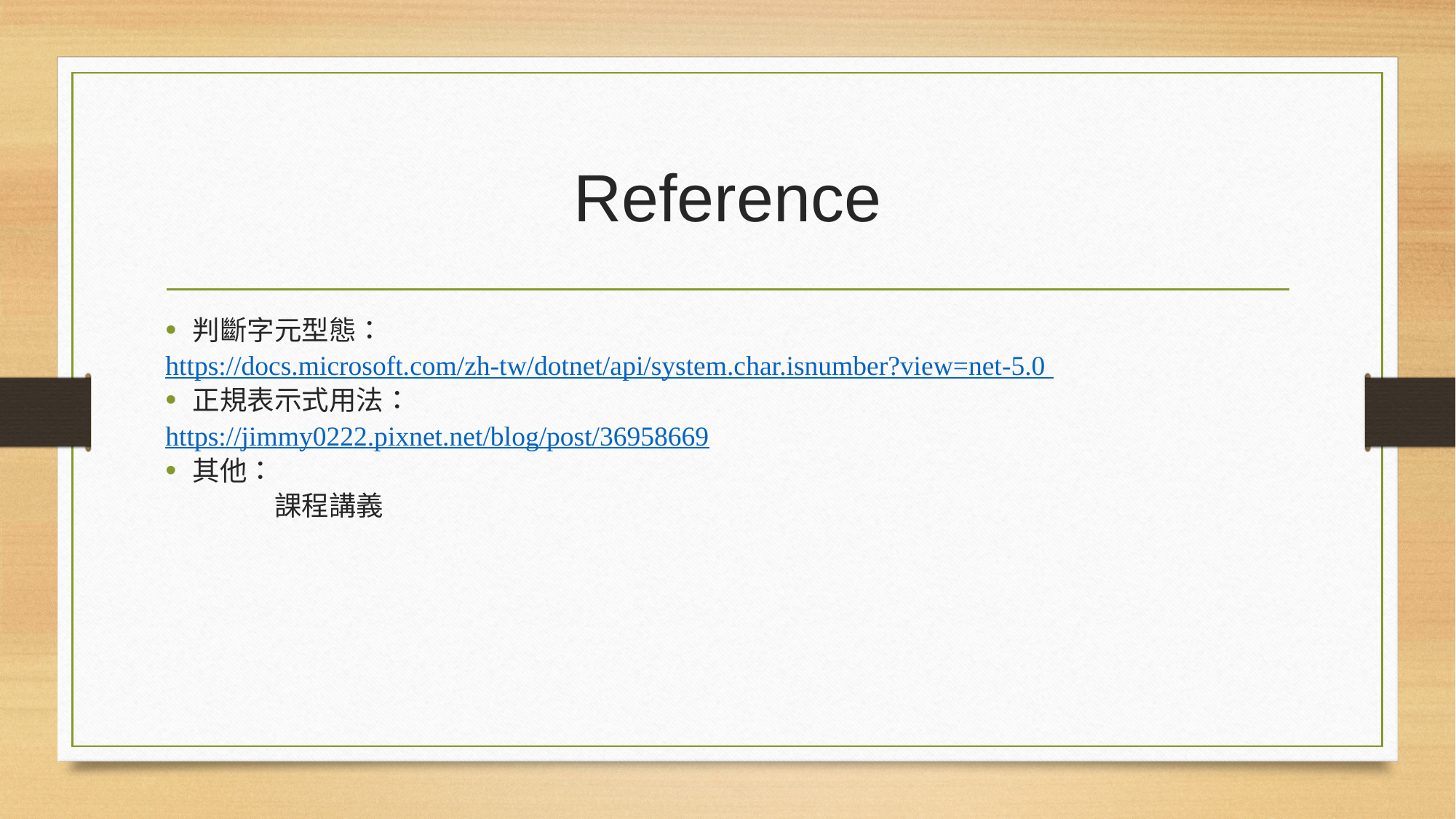

# Reference
判斷字元型態：
	https://docs.microsoft.com/zh-tw/dotnet/api/system.char.isnumber?view=net-5.0
正規表示式用法：
	https://jimmy0222.pixnet.net/blog/post/36958669
其他：
	課程講義